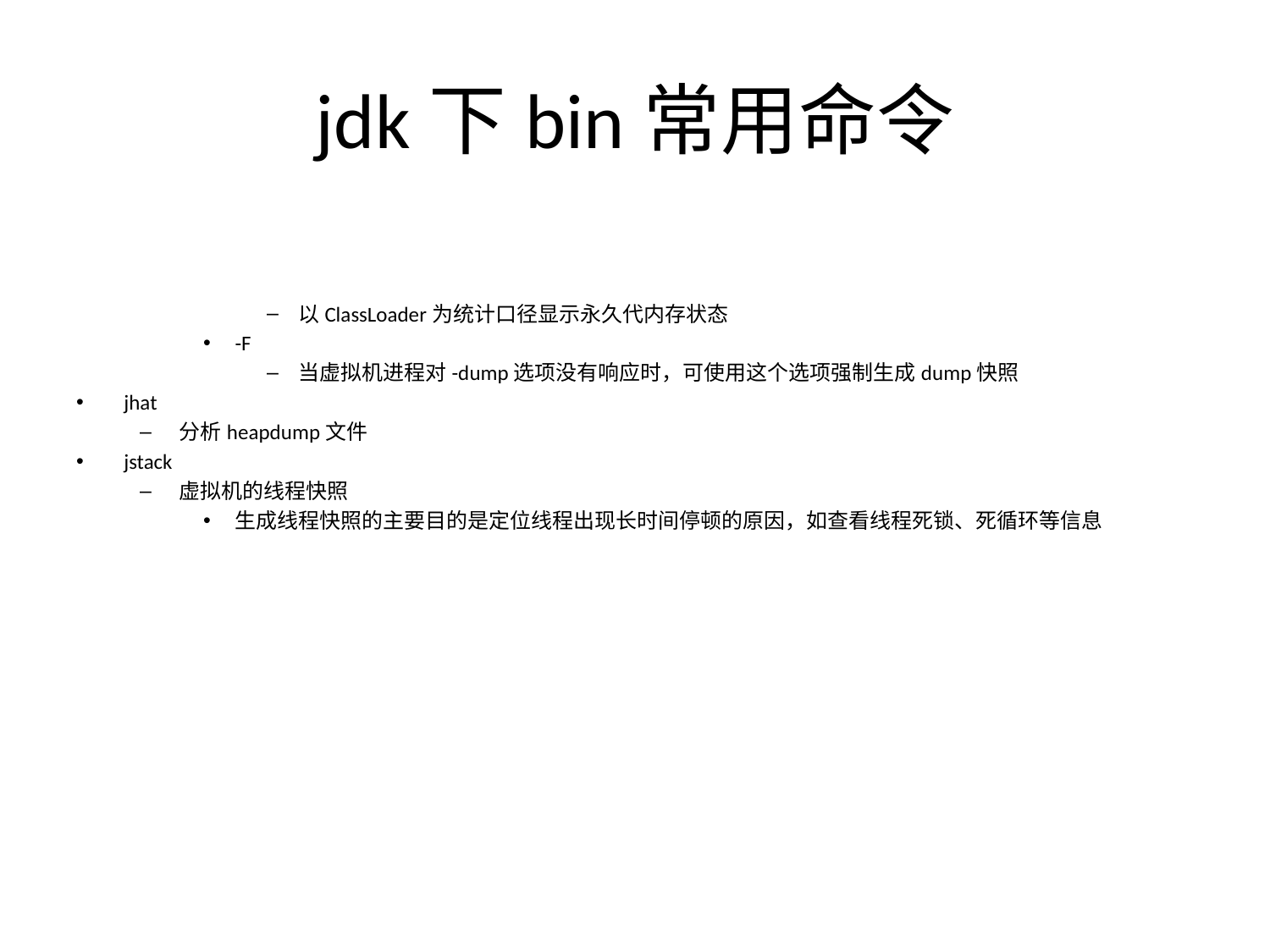

# jdk下bin常用命令

以ClassLoader为统计口径显示永久代内存状态
-F
当虚拟机进程对-dump选项没有响应时，可使用这个选项强制生成dump快照
jhat
分析heapdump文件
jstack
虚拟机的线程快照
生成线程快照的主要目的是定位线程出现长时间停顿的原因，如查看线程死锁、死循环等信息